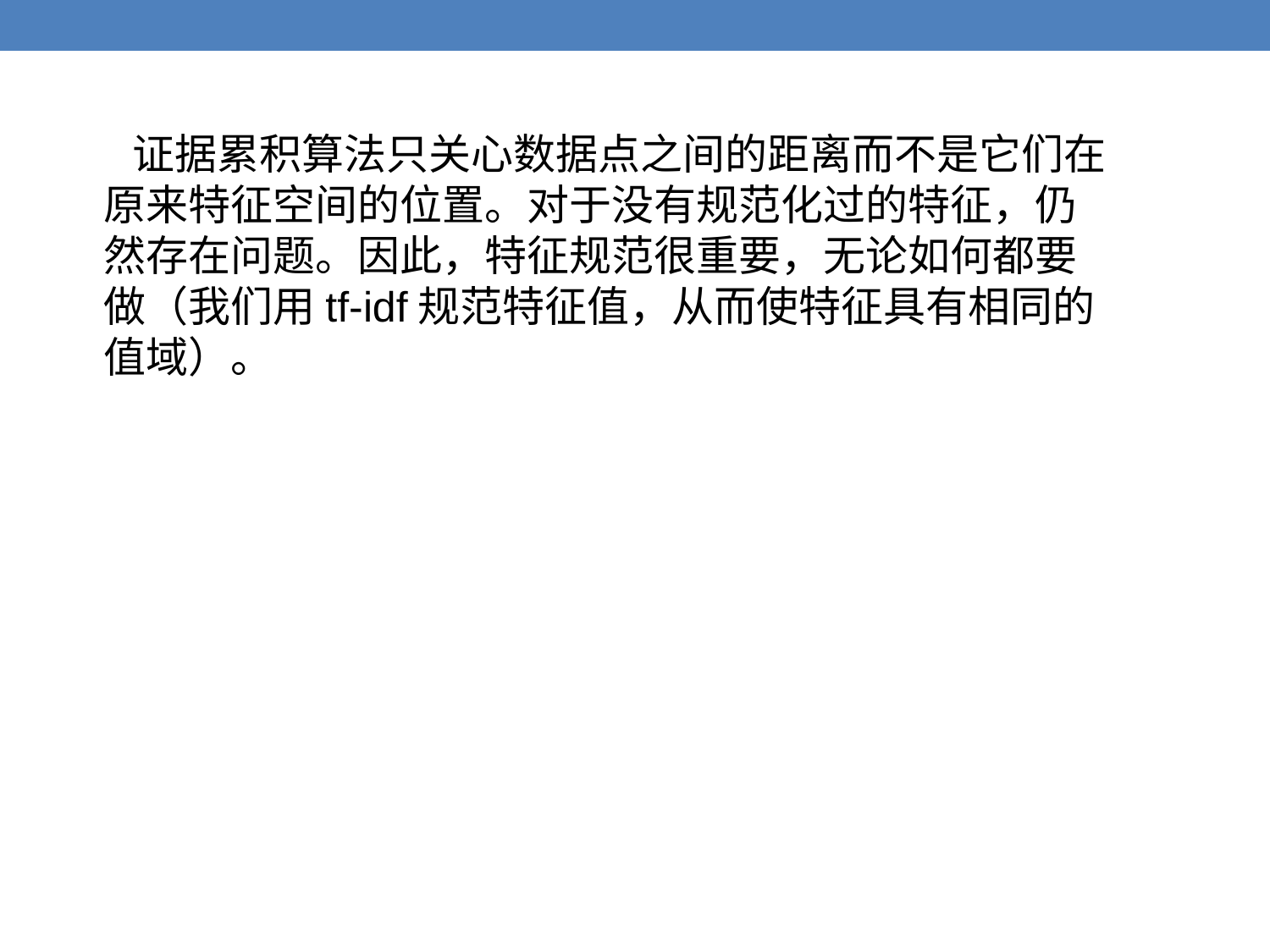

证据累积算法只关心数据点之间的距离而不是它们在原来特征空间的位置。对于没有规范化过的特征，仍然存在问题。因此，特征规范很重要，无论如何都要做（我们用tf-idf规范特征值，从而使特征具有相同的值域）。